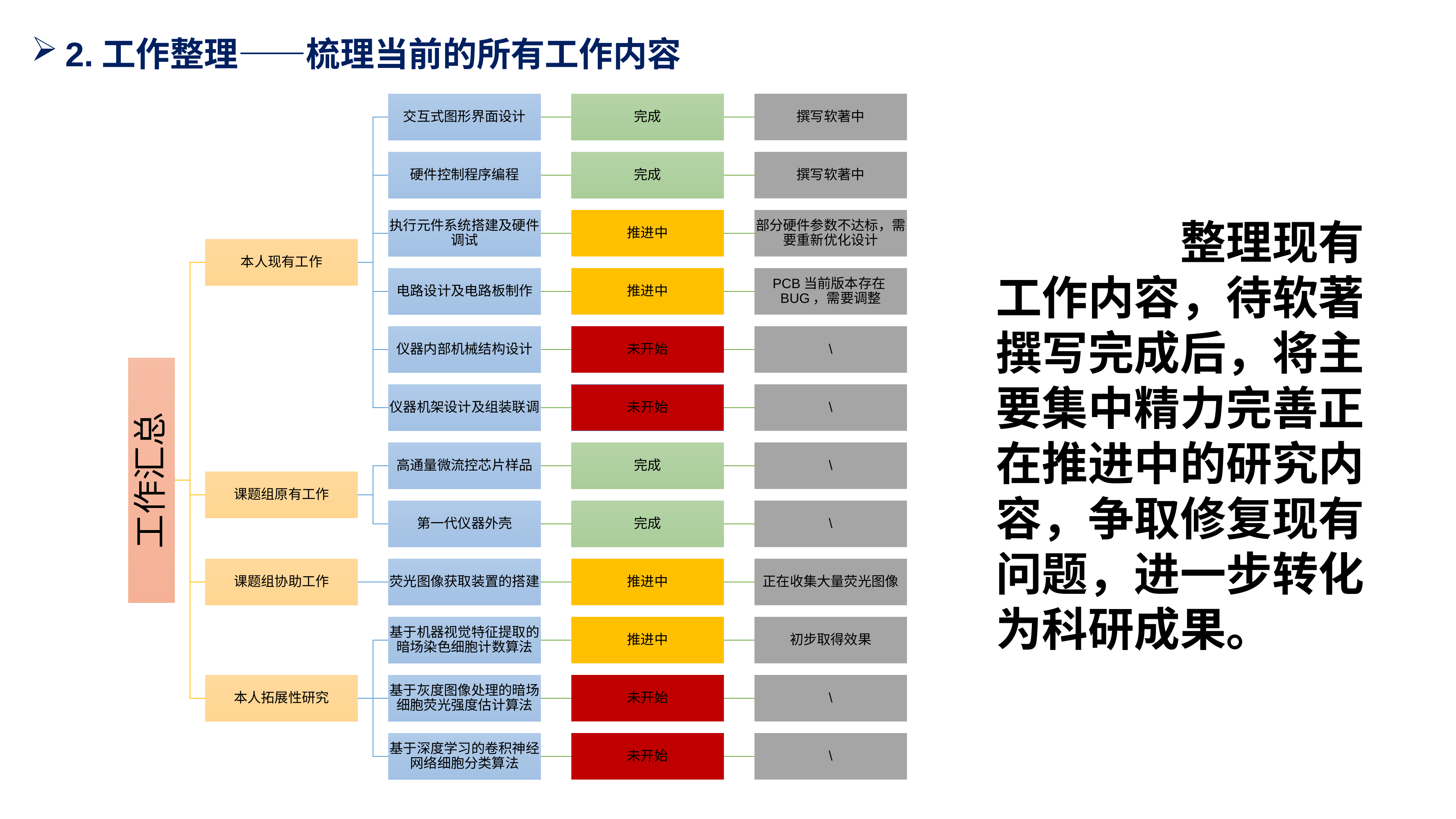

2.工作整理——梳理当前的所有工作内容

工作汇总
本人现有工作
交互式图形界面设计
完成
撰写软著中
硬件控制程序编程
完成
撰写软著中
执行元件系统搭建及硬件调试
推进中
部分硬件参数不达标，需要重新优化设计
电路设计及电路板制作
推进中
PCB当前版本存在BUG，需要调整
仪器内部机械结构设计
未开始
\
仪器机架设计及组装联调
未开始
\
课题组原有工作
高通量微流控芯片样品
完成
\
第一代仪器外壳
完成
\
课题组协助工作
荧光图像获取装置的搭建
推进中
正在收集大量荧光图像
本人拓展性研究
基于机器视觉特征提取的暗场染色细胞计数算法
推进中
初步取得效果
基于灰度图像处理的暗场细胞荧光强度估计算法
未开始
\
基于深度学习的卷积神经网络细胞分类算法
未开始
\
			整理现有工作内容，待软著撰写完成后，将主要集中精力完善正在推进中的研究内容，争取修复现有问题，进一步转化为科研成果。